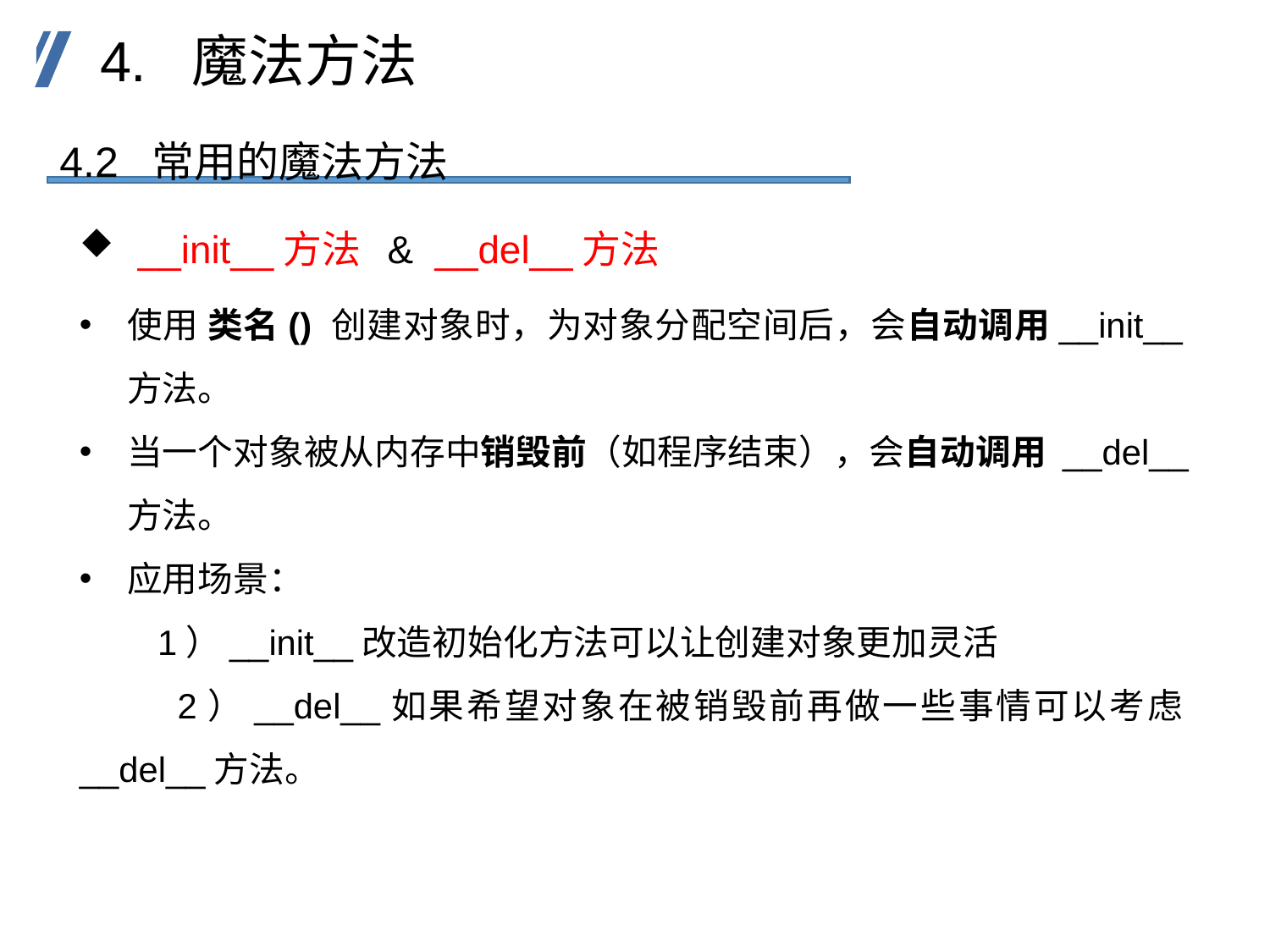

4.  魔法方法
4.2  常用的魔法方法

 __init__方法  &  __del__方法
使用 类名() 创建对象时，为对象分配空间后，会自动调用__init__方法。
当一个对象被从内存中销毁前（如程序结束），会自动调用 __del__方法。
应用场景：
        1）__init__改造初始化方法可以让创建对象更加灵活
        2）__del__如果希望对象在被销毁前再做一些事情可以考虑__del__方法。